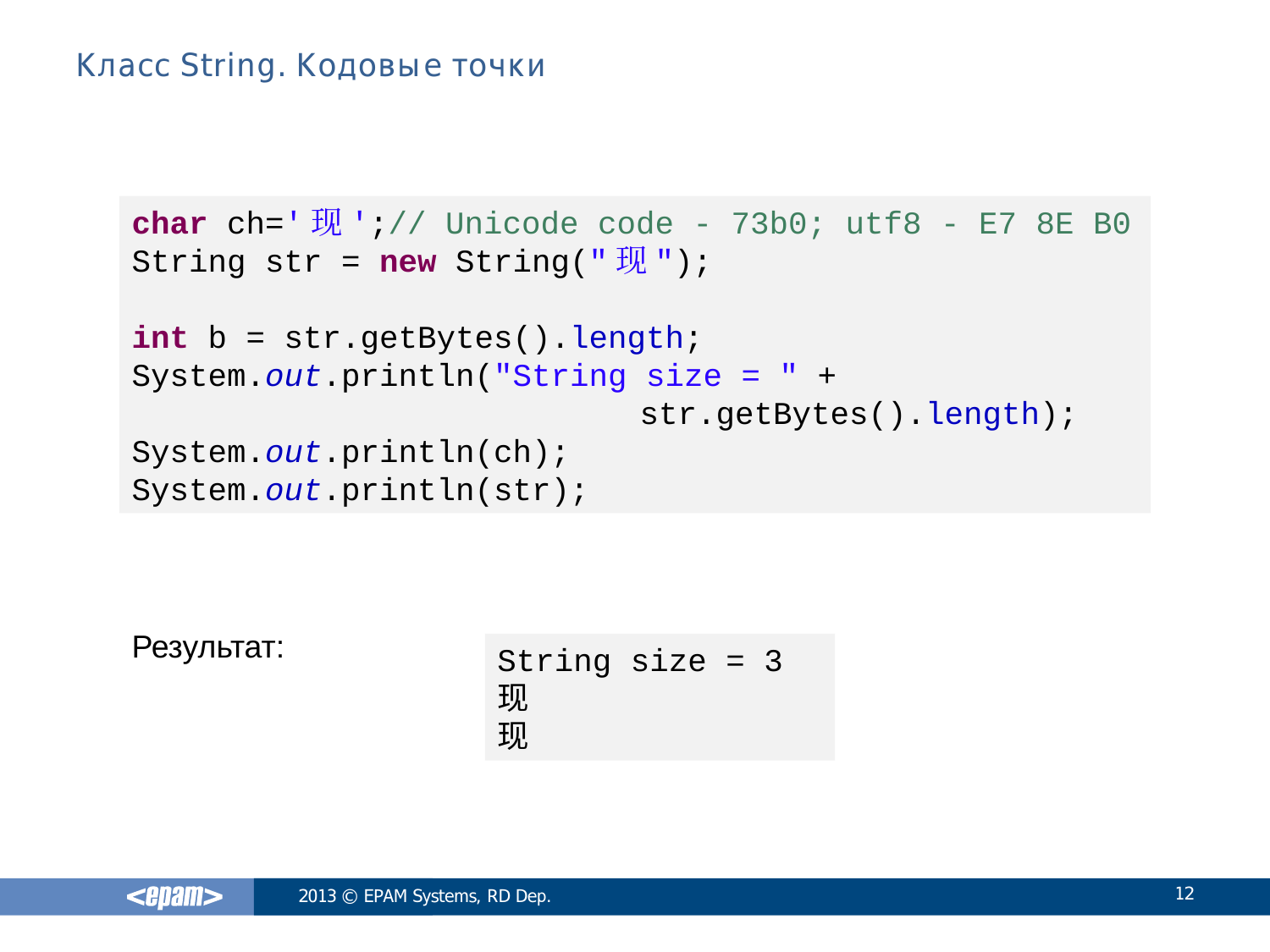

# Класс String. Кодовые точки
char ch='现';// Unicode code - 73b0; utf8 - E7 8E B0
String str = new String("现");

int b = str.getBytes().length;
System.out.println("String size = " +
				str.getBytes().length);
System.out.println(ch);
System.out.println(str);
Результат:
String size = 3
现
现
12
2013 © EPAM Systems, RD Dep.